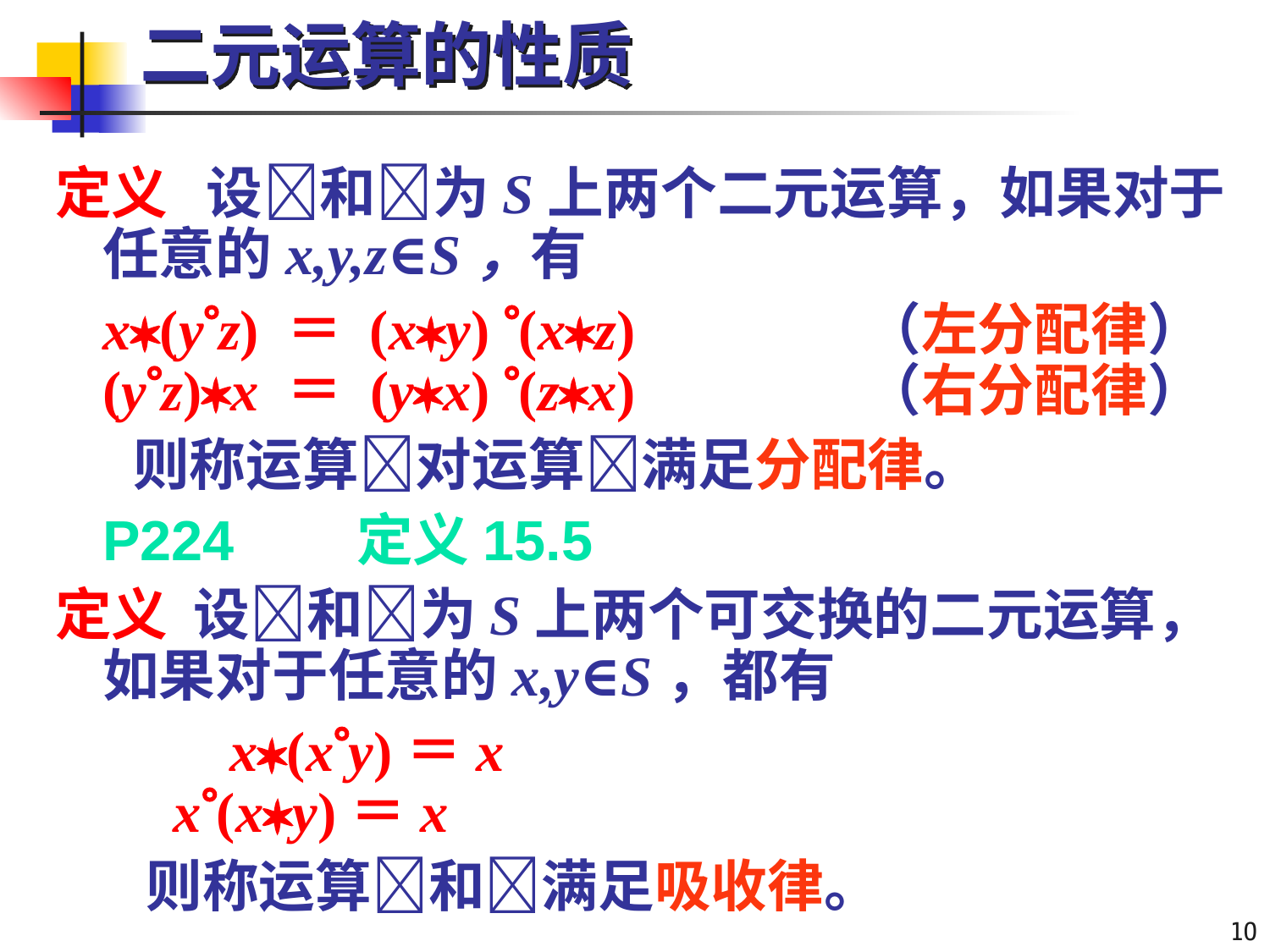

# 二元运算的性质
定义   设°和∗为S上两个二元运算，如果对于任意的x,y,z∈S，有
   	x∗(y°z) ＝ (x∗y) °(x∗z)		（左分配律）
(y°z)∗x ＝ (y∗x) °(z∗x)		（右分配律）
     则称运算∗对运算°满足分配律。
	P224 	定义15.5
定义  设°和∗为S上两个可交换的二元运算，如果对于任意的x,y∈S，都有
		x∗(x°y)＝x
     x°(x∗y)＝x
      则称运算°和∗满足吸收律。
10